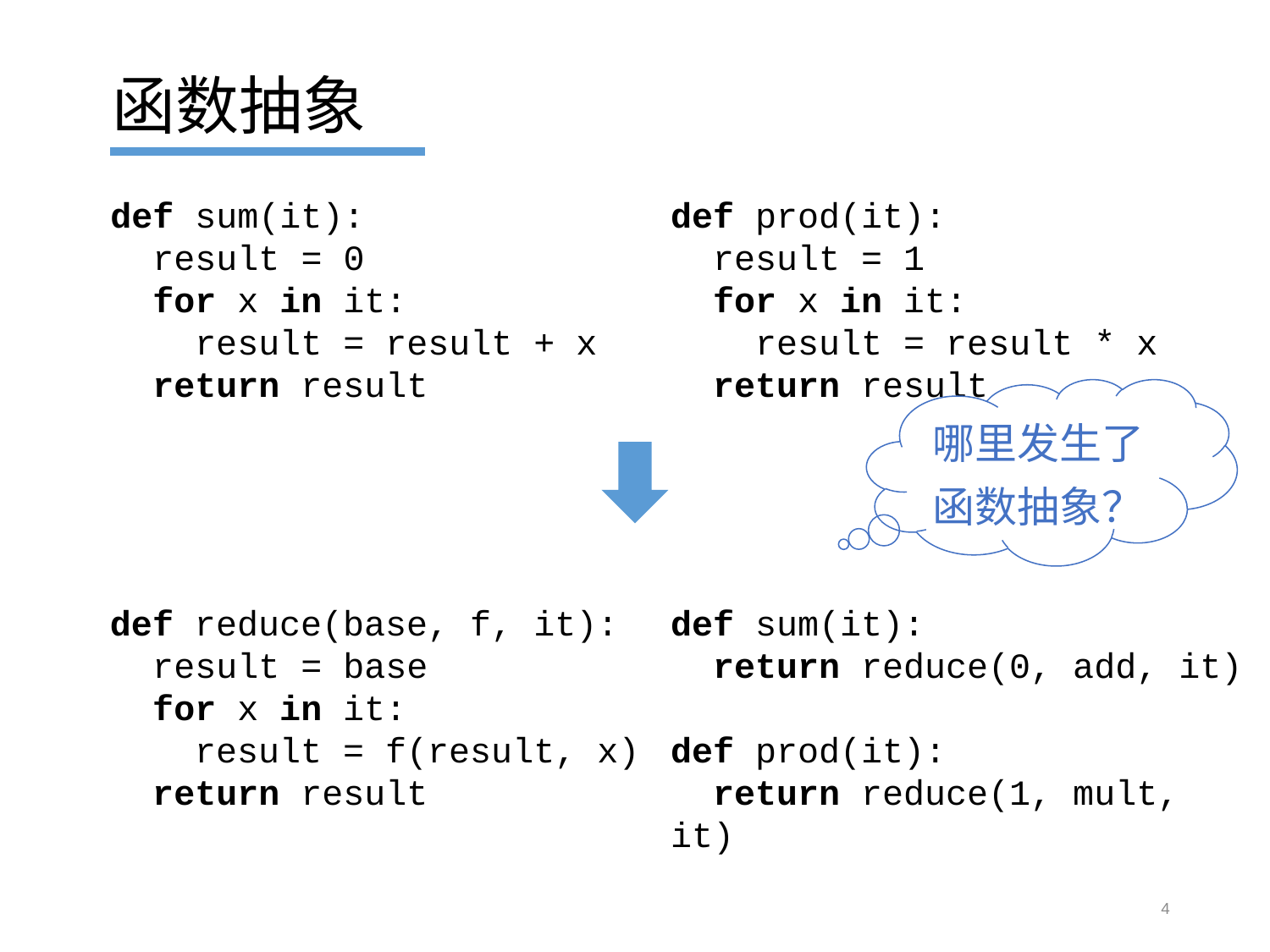

函数抽象
def sum(it):
  result = 0
  for x in it:
    result = result + x
  return result
def prod(it):
  result = 1
  for x in it:
    result = result * x
  return result
哪里发生了函数抽象？

def reduce(base, f, it):
  result = base
  for x in it:
    result = f(result, x)
  return result
def sum(it):
  return reduce(0, add, it)

def prod(it):
  return reduce(1, mult, it)
4